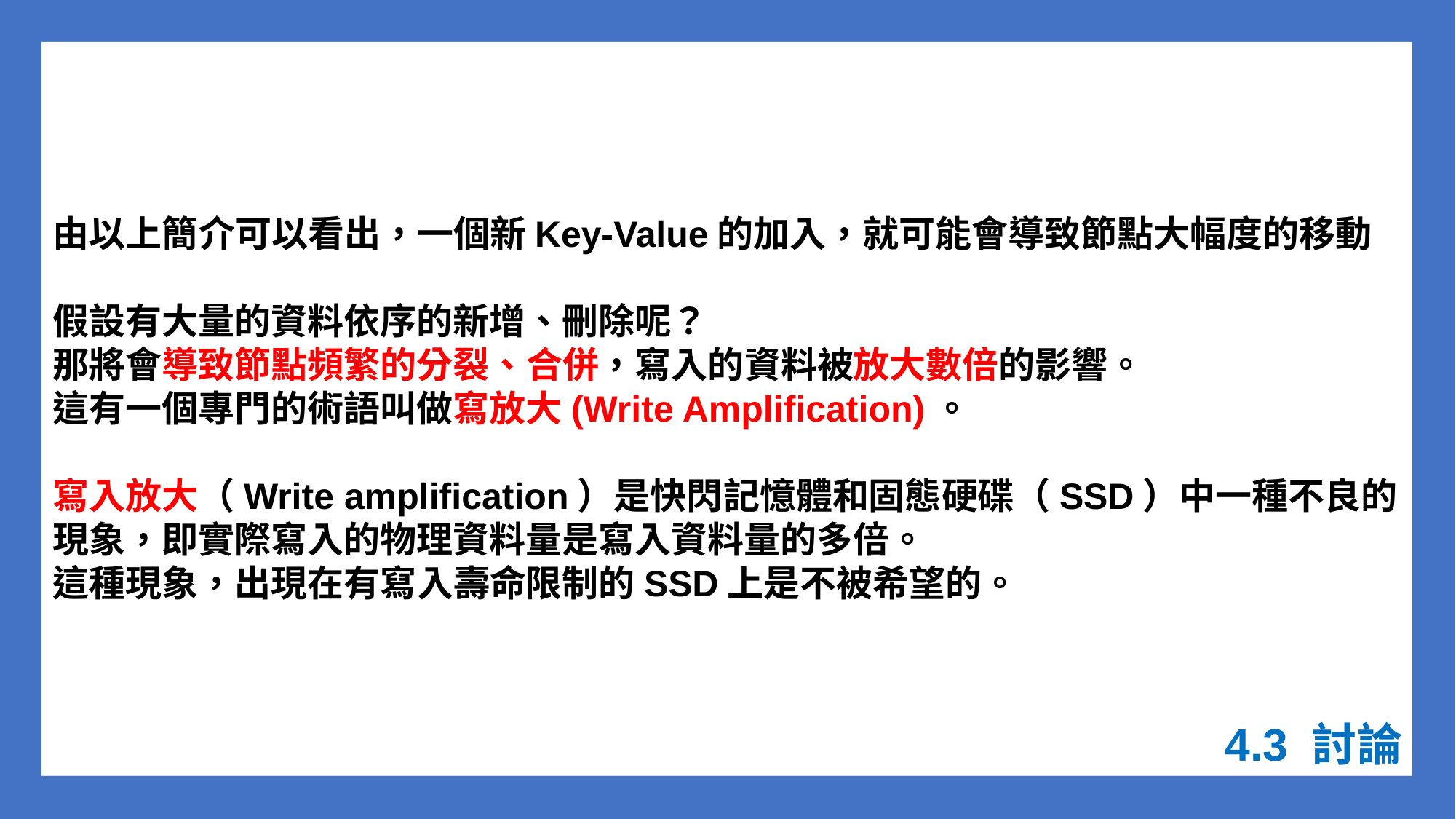

由以上簡介可以看出，一個新Key-Value的加入，就可能會導致節點大幅度的移動

假設有大量的資料依序的新增、刪除呢？
那將會導致節點頻繁的分裂、合併，寫入的資料被放大數倍的影響。
這有一個專門的術語叫做寫放大(Write Amplification)。

寫入放大（Write amplification）是快閃記憶體和固態硬碟（SSD）中一種不良的現象，即實際寫入的物理資料量是寫入資料量的多倍。
這種現象，出現在有寫入壽命限制的SSD上是不被希望的。
4.3 討論